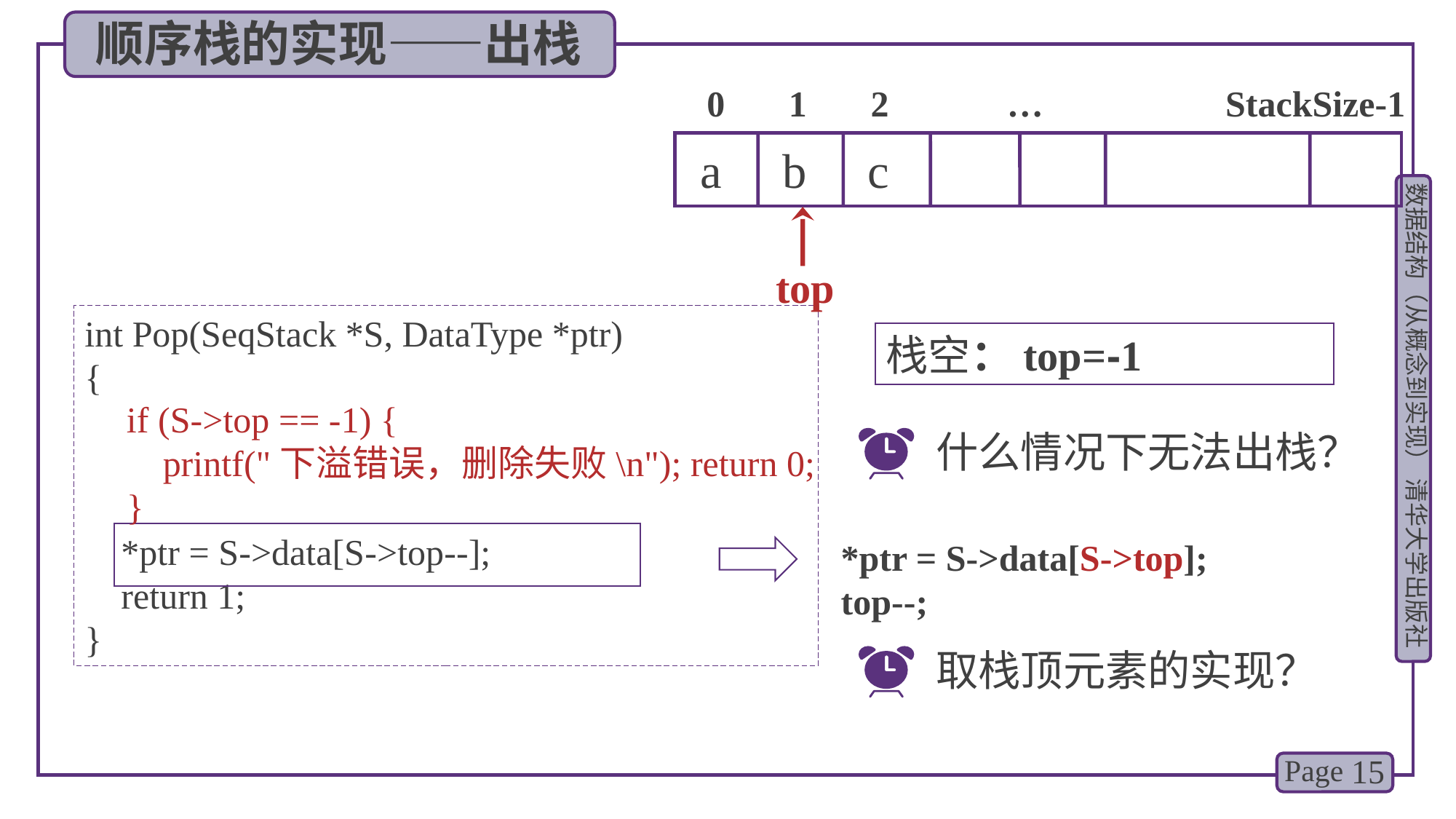

顺序栈的实现——出栈

   0       1       2             …                    StackSize-1

a     b     c

top
int Pop(SeqStack *S, DataType *ptr)
{

    *ptr = S->data[S->top--];
    return 1;
}
栈空：top=-1
    if (S->top == -1) {
        printf("下溢错误，删除失败\n"); return 0;
    }
什么情况下无法出栈？

*ptr = S->data[S->top];
top--;

取栈顶元素的实现？